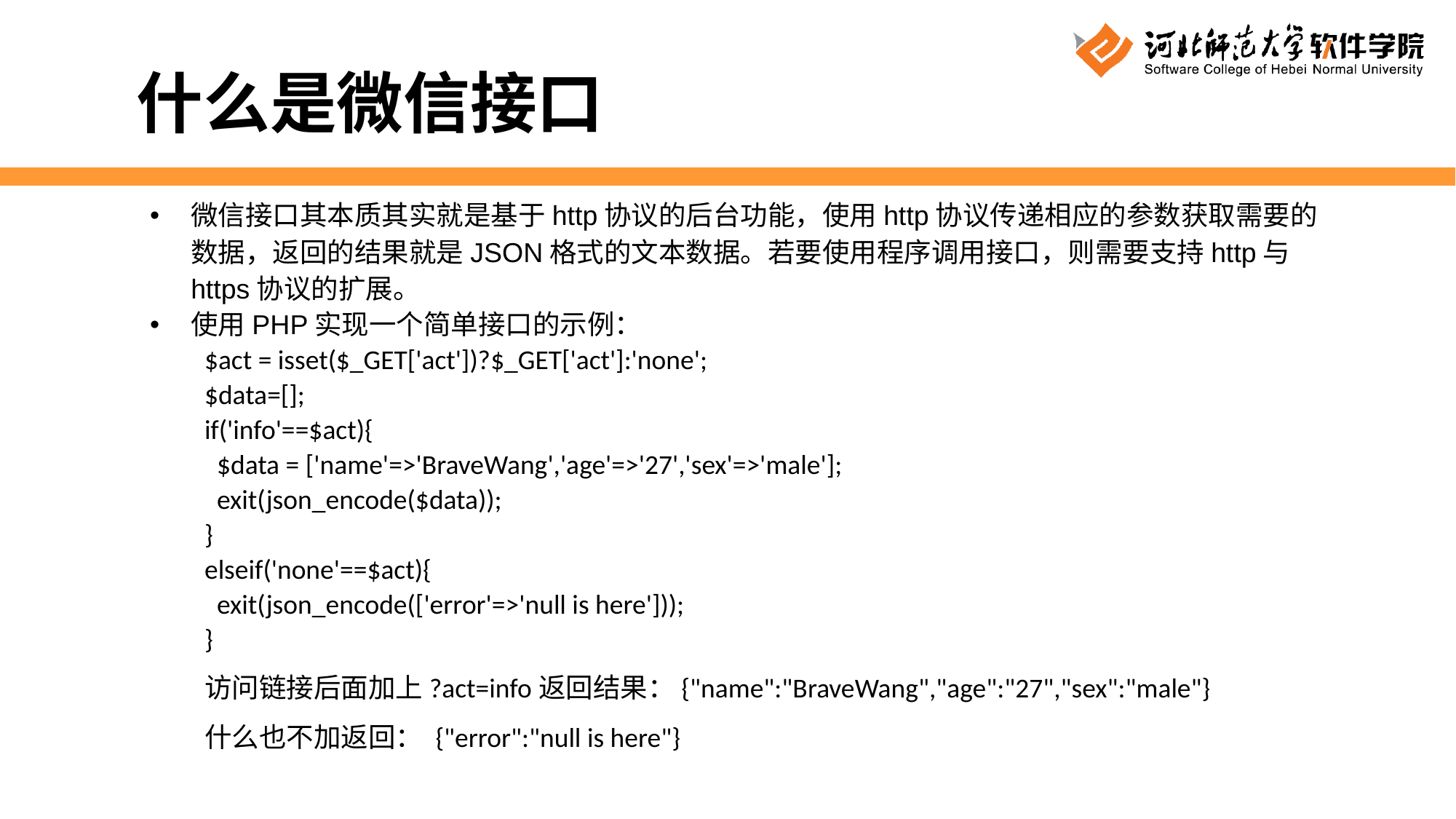

什么是微信接口
微信接口其本质其实就是基于http协议的后台功能，使用http协议传递相应的参数获取需要的数据，返回的结果就是JSON格式的文本数据。若要使用程序调用接口，则需要支持http与https协议的扩展。
使用PHP实现一个简单接口的示例：
$act = isset($_GET['act'])?$_GET['act']:'none';
$data=[];
if('info'==$act){
  $data = ['name'=>'BraveWang','age'=>'27','sex'=>'male'];
  exit(json_encode($data));
}
elseif('none'==$act){
  exit(json_encode(['error'=>'null is here']));
}
访问链接后面加上?act=info返回结果：{"name":"BraveWang","age":"27","sex":"male"}
什么也不加返回： {"error":"null is here"}